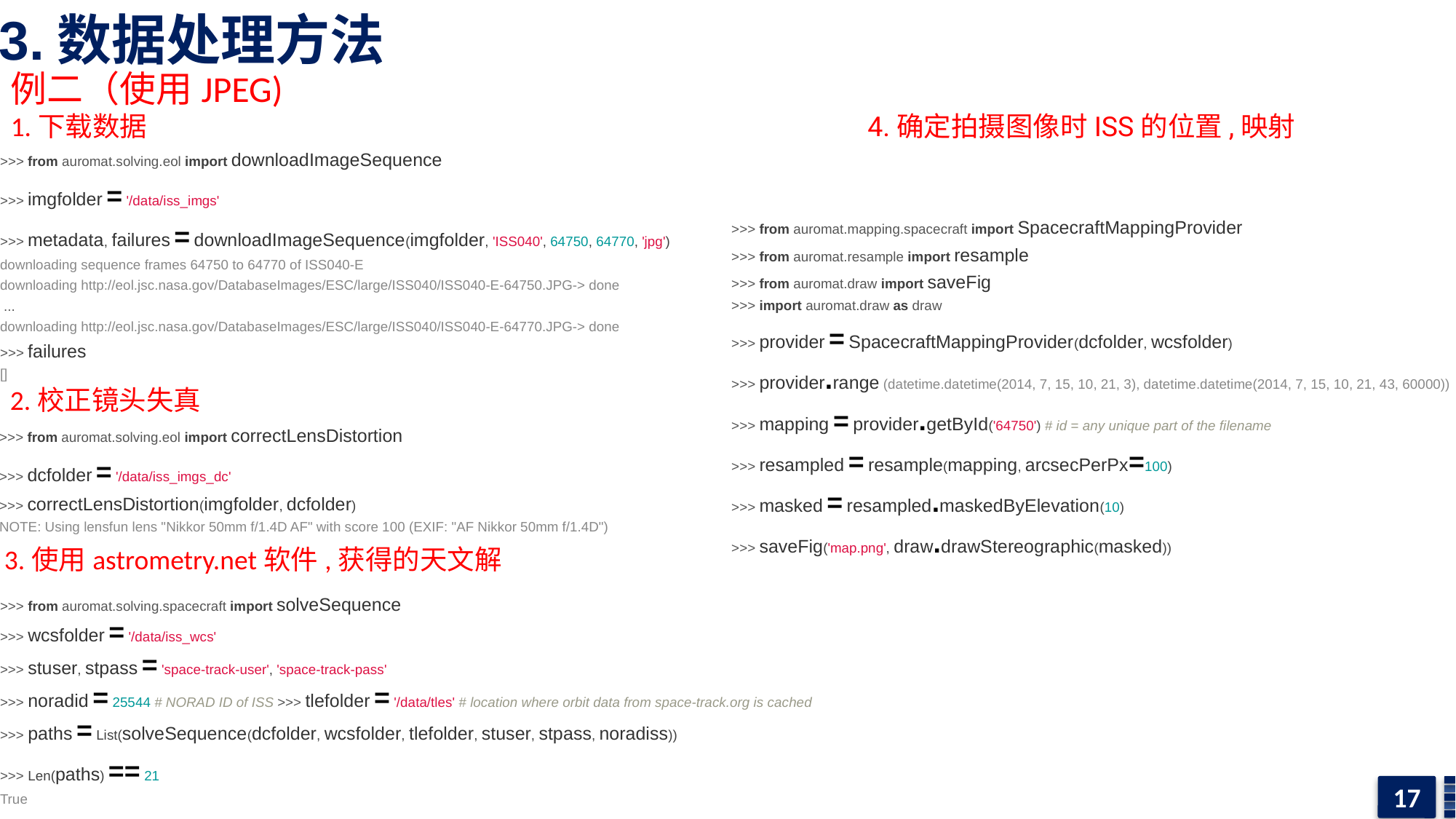

3.数据处理方法
例二（使用JPEG)
4.确定拍摄图像时ISS的位置,映射
1.下载数据
>>> from auromat.solving.eol import downloadImageSequence
>>> imgfolder = '/data/iss_imgs'
>>> metadata, failures = downloadImageSequence(imgfolder, 'ISS040', 64750, 64770, 'jpg')
downloading sequence frames 64750 to 64770 of ISS040-E
downloading http://eol.jsc.nasa.gov/DatabaseImages/ESC/large/ISS040/ISS040-E-64750.JPG-> done
 ...
downloading http://eol.jsc.nasa.gov/DatabaseImages/ESC/large/ISS040/ISS040-E-64770.JPG-> done
>>> failures
[]
>>> from auromat.mapping.spacecraft import SpacecraftMappingProvider
>>> from auromat.resample import resample
>>> from auromat.draw import saveFig
>>> import auromat.draw as draw
>>> provider = SpacecraftMappingProvider(dcfolder, wcsfolder)
>>> provider.range (datetime.datetime(2014, 7, 15, 10, 21, 3), datetime.datetime(2014, 7, 15, 10, 21, 43, 60000))
>>> mapping = provider.getById('64750') # id = any unique part of the filename
>>> resampled = resample(mapping, arcsecPerPx=100)
>>> masked = resampled.maskedByElevation(10)
>>> saveFig('map.png', draw.drawStereographic(masked))
2.校正镜头失真
>>> from auromat.solving.eol import correctLensDistortion
>>> dcfolder = '/data/iss_imgs_dc'
>>> correctLensDistortion(imgfolder, dcfolder)
NOTE: Using lensfun lens "Nikkor 50mm f/1.4D AF" with score 100 (EXIF: "AF Nikkor 50mm f/1.4D")
3.使用astrometry.net软件,获得的天文解
>>> from auromat.solving.spacecraft import solveSequence
>>> wcsfolder = '/data/iss_wcs'
>>> stuser, stpass = 'space-track-user', 'space-track-pass'
>>> noradid = 25544 # NORAD ID of ISS >>> tlefolder = '/data/tles' # location where orbit data from space-track.org is cached
>>> paths = List(solveSequence(dcfolder, wcsfolder, tlefolder, stuser, stpass, noradiss))
>>> Len(paths) == 21
True
17